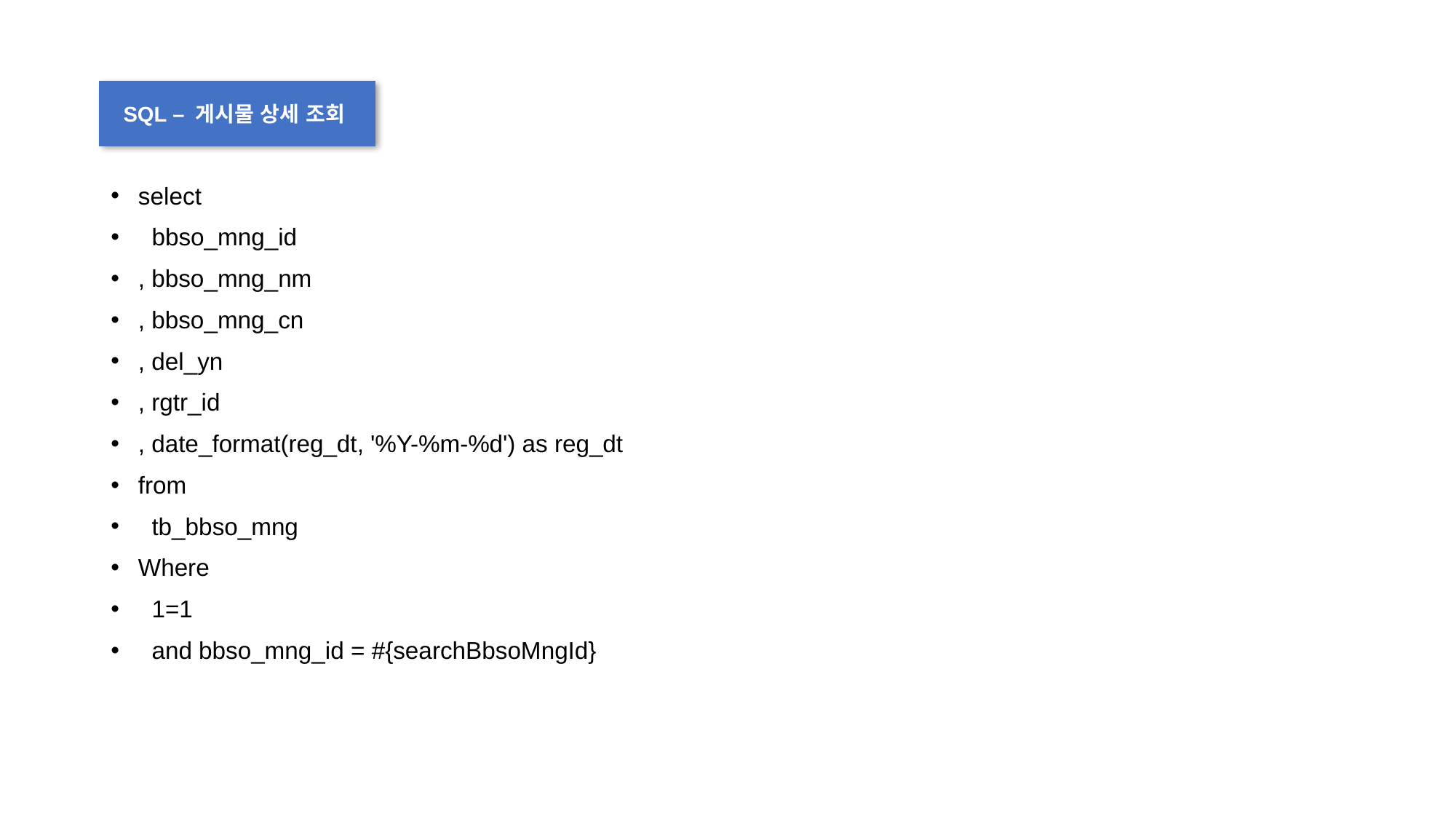

SQL – 게시물 상세 조회
select
  bbso_mng_id
, bbso_mng_nm
, bbso_mng_cn
, del_yn
, rgtr_id
, date_format(reg_dt, '%Y-%m-%d') as reg_dt
from
  tb_bbso_mng
Where
  1=1
  and bbso_mng_id = #{searchBbsoMngId}